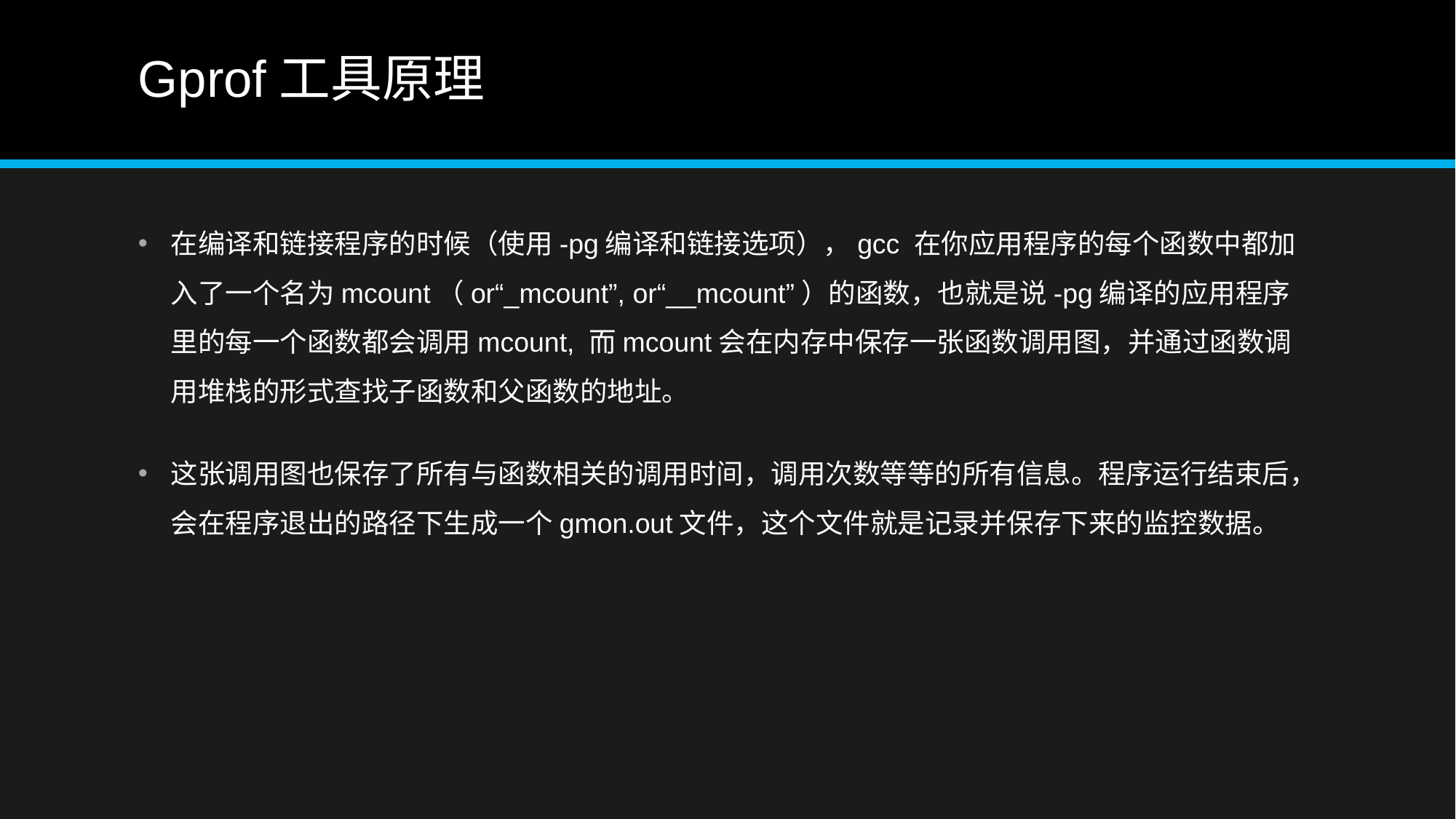

# Gprof工具原理
在编译和链接程序的时候（使用-pg编译和链接选项），gcc 在你应用程序的每个函数中都加入了一个名为mcount（or“_mcount”, or“__mcount”）的函数，也就是说-pg编译的应用程序里的每一个函数都会调用mcount, 而mcount会在内存中保存一张函数调用图，并通过函数调用堆栈的形式查找子函数和父函数的地址。
这张调用图也保存了所有与函数相关的调用时间，调用次数等等的所有信息。程序运行结束后，会在程序退出的路径下生成一个gmon.out文件，这个文件就是记录并保存下来的监控数据。